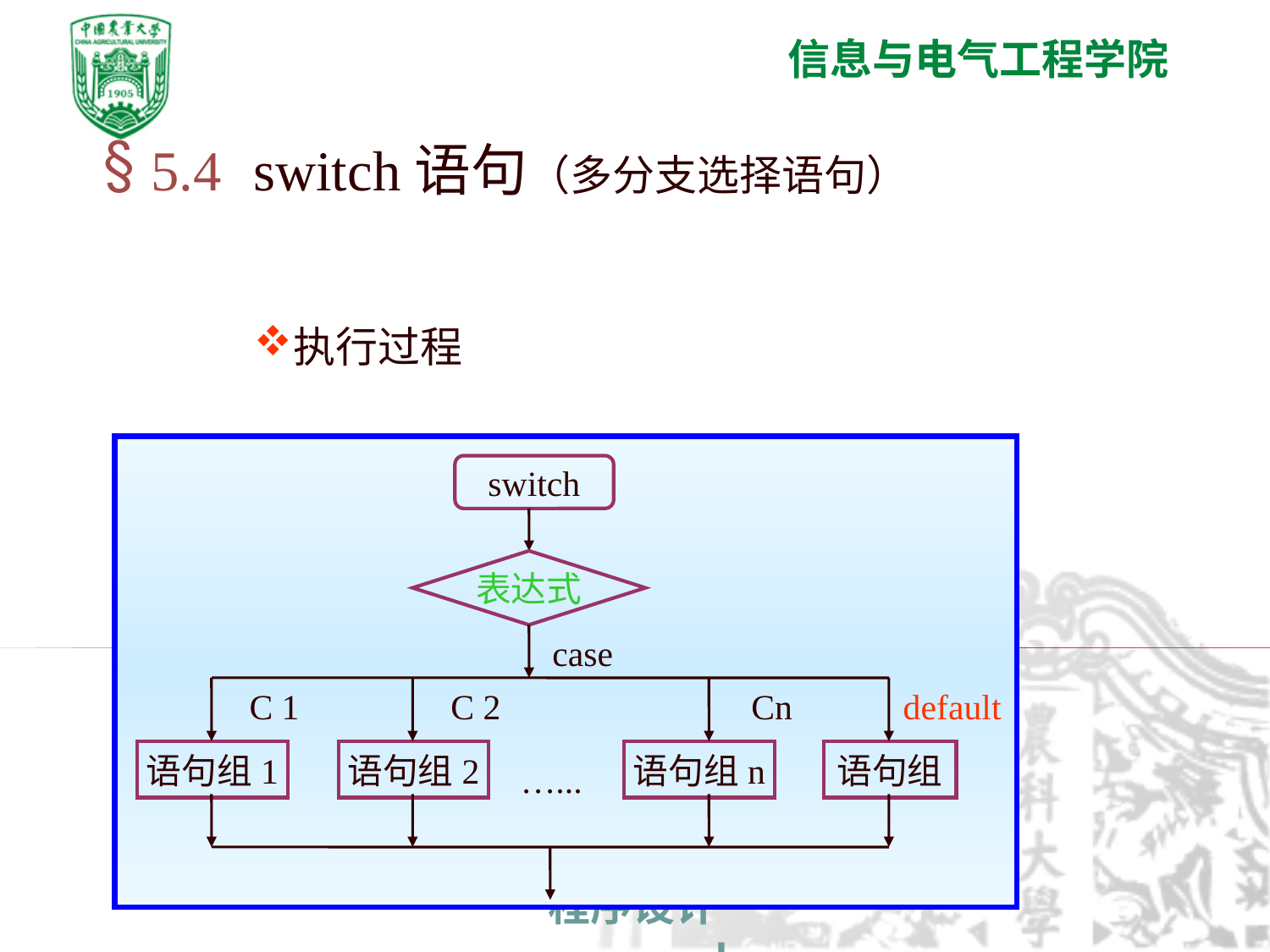

5.4  switch语句（多分支选择语句）
执行过程

switch

表达式

case

C 1

C 2

Cn

default
语句组1
语句组2
语句组n
语句组
…...